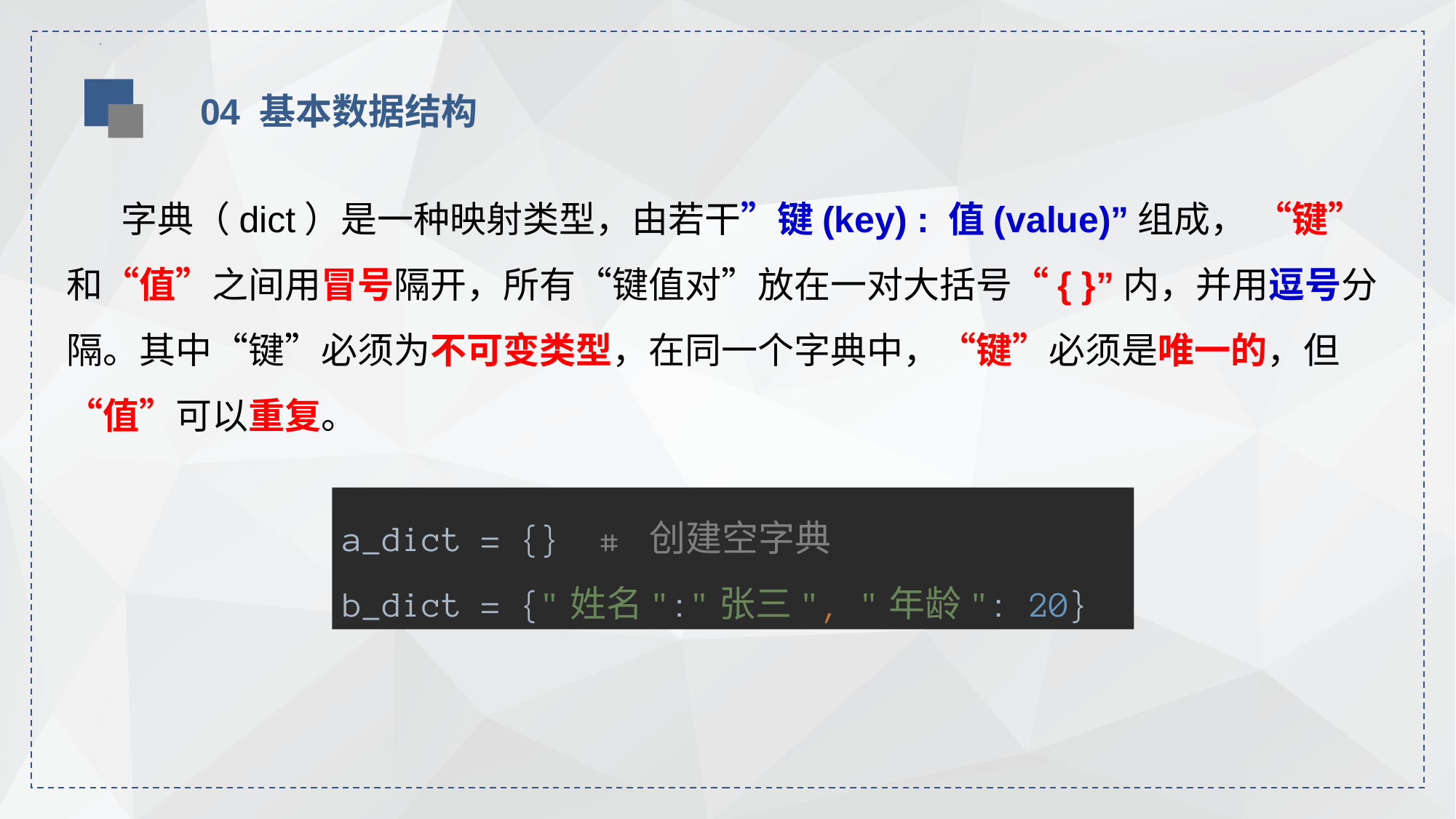

04 基本数据结构
字典（dict）是一种映射类型，由若干”键(key) : 值(value)”组成， “键”和“值”之间用冒号隔开，所有“键值对”放在一对大括号“{ }”内，并用逗号分隔。其中“键”必须为不可变类型，在同一个字典中，“键”必须是唯一的，但“值”可以重复。
a_dict = {}  # 创建空字典
b_dict = {"姓名":"张三", "年龄": 20}